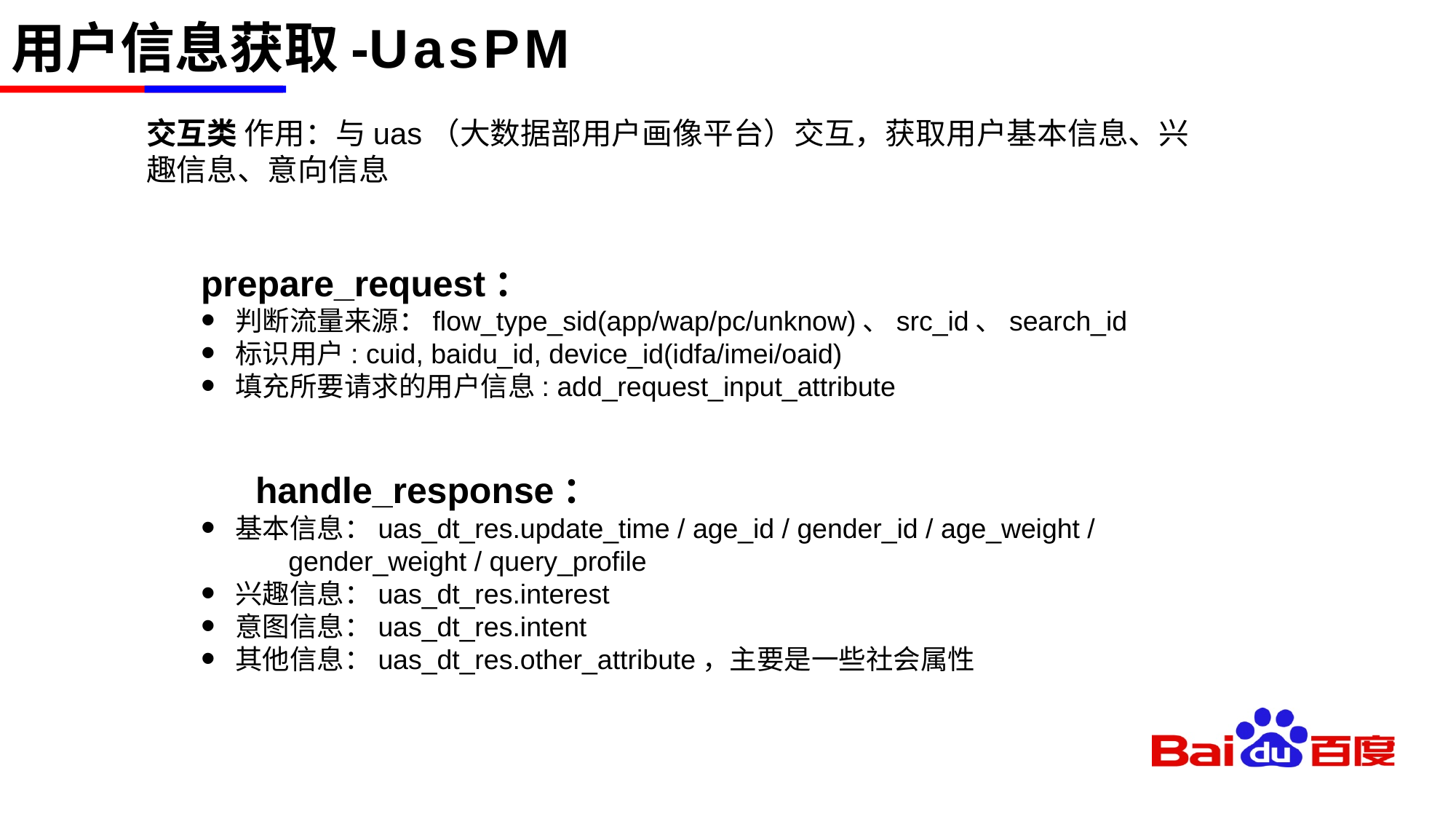

# 用户信息获取-UasPM
交互类 作用：与uas（大数据部用户画像平台）交互，获取用户基本信息、兴趣信息、意向信息

prepare_request：
判断流量来源：flow_type_sid(app/wap/pc/unknow)、src_id、search_id
标识用户: cuid, baidu_id, device_id(idfa/imei/oaid)
填充所要请求的用户信息: add_request_input_attribute

	handle_response：
基本信息：uas_dt_res.update_time / age_id / gender_id / age_weight / 		        gender_weight / query_profile
兴趣信息：uas_dt_res.interest
意图信息：uas_dt_res.intent
其他信息：uas_dt_res.other_attribute，主要是一些社会属性